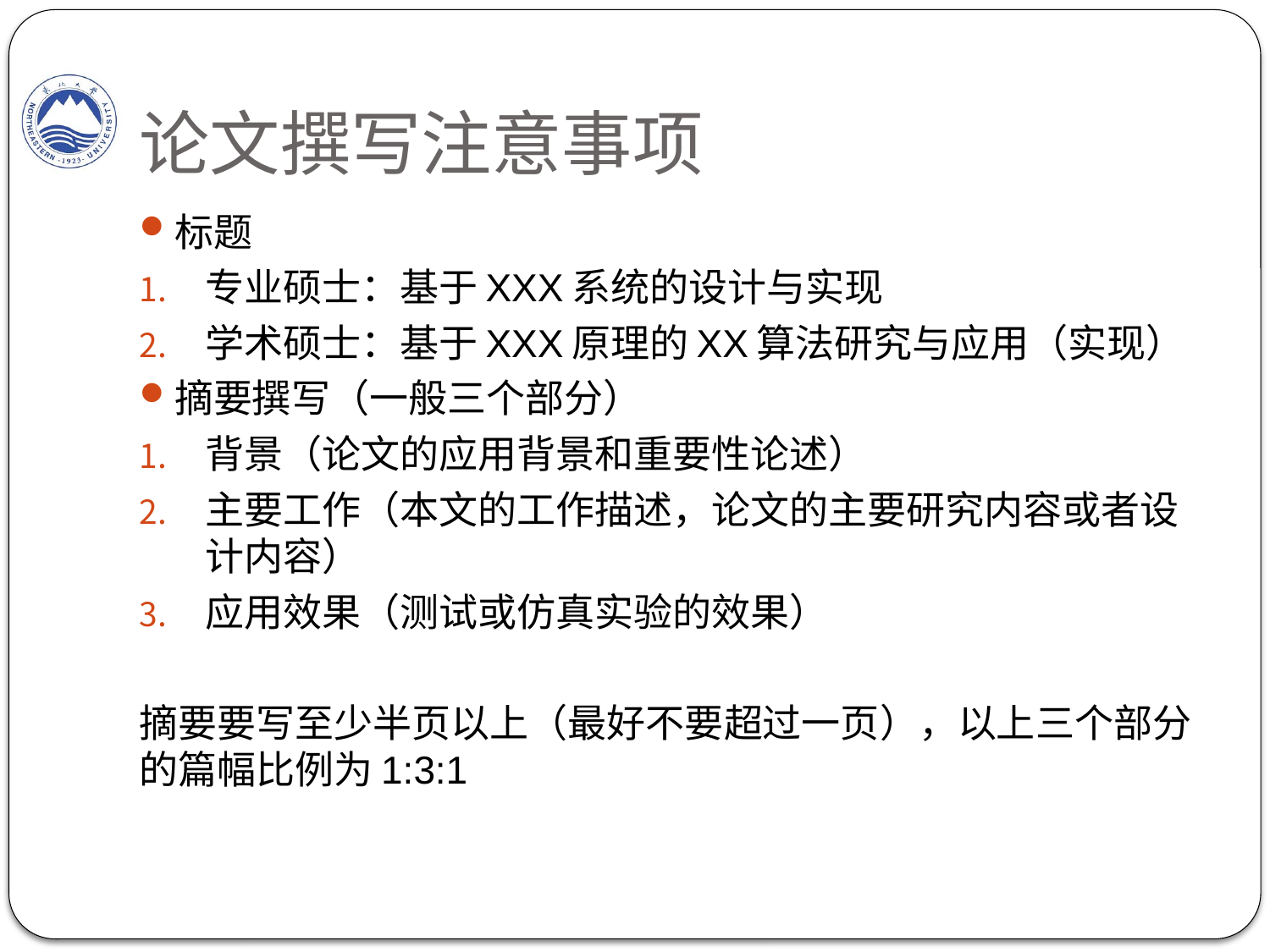

# 论文撰写注意事项
标题
专业硕士：基于XXX系统的设计与实现
学术硕士：基于XXX原理的XX算法研究与应用（实现）
摘要撰写（一般三个部分）
背景（论文的应用背景和重要性论述）
主要工作（本文的工作描述，论文的主要研究内容或者设计内容）
应用效果（测试或仿真实验的效果）

摘要要写至少半页以上（最好不要超过一页），以上三个部分的篇幅比例为1:3:1